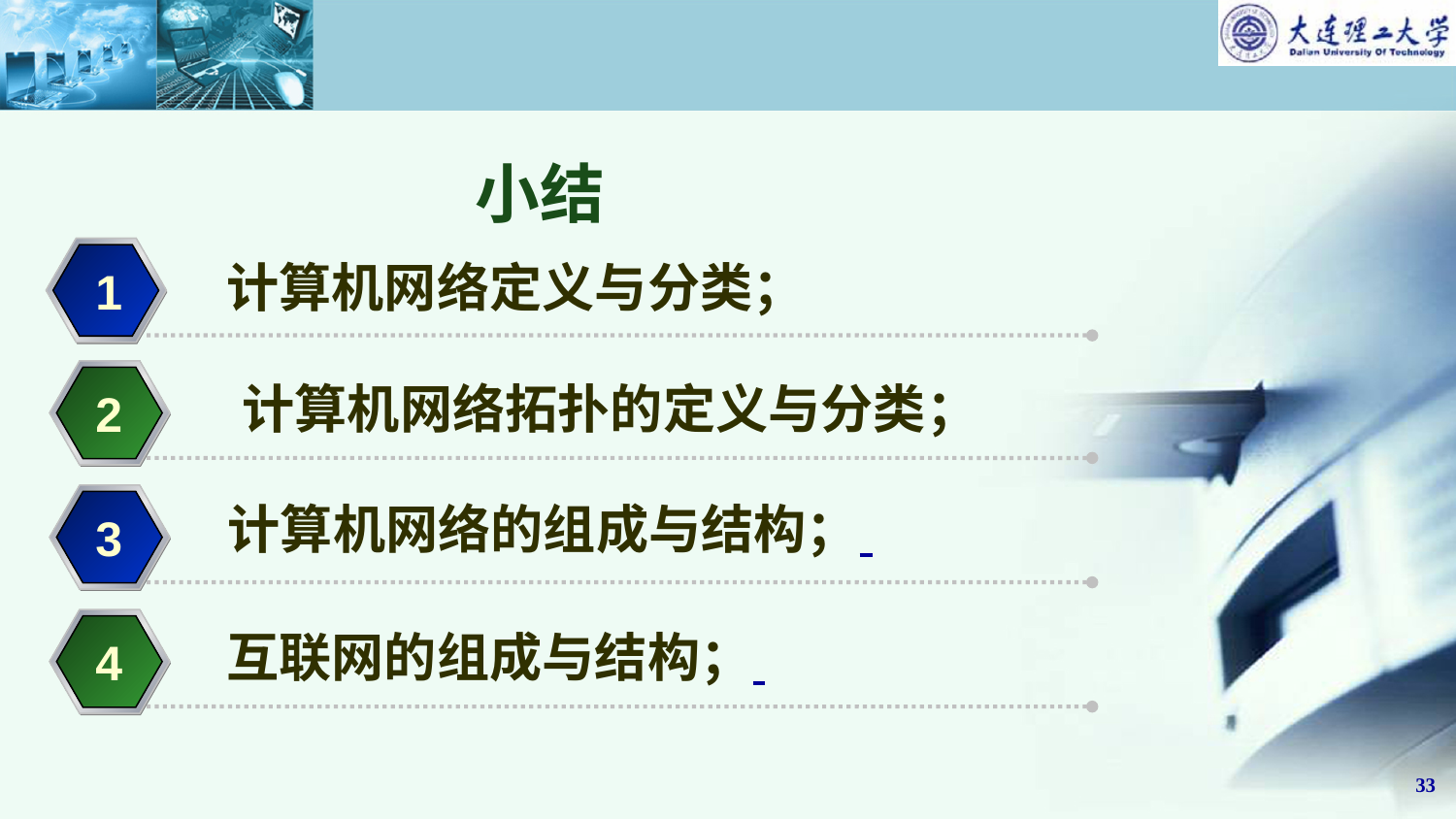

小结

计算机网络定义与分类；
1

计算机网络拓扑的定义与分类；

2

计算机网络的组成与结构；

3

互联网的组成与结构；
4

33